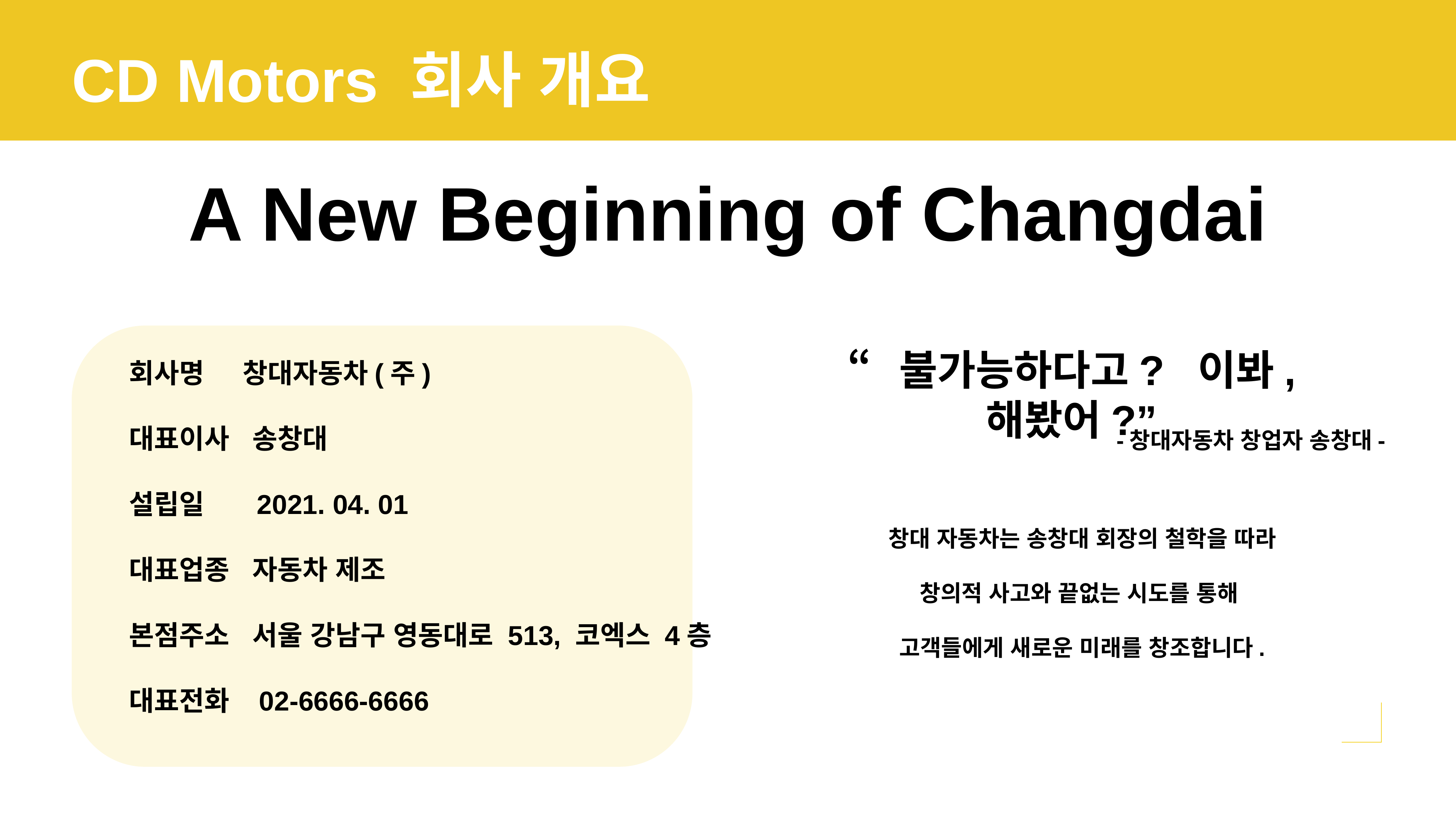

# CD Motors 회사 개요
A New Beginning of Changdai

“불가능하다고?  이봐, 해봤어?”
회사명     창대자동차(주)

대표이사   송창대

설립일      2021. 04. 01

대표업종   자동차 제조

본점주소   서울 강남구 영동대로 513, 코엑스 4층

대표전화   02-6666-6666
-창대자동차 창업자 송창대-
창대 자동차는 송창대 회장의 철학을 따라
창의적 사고와 끝없는 시도를 통해
고객들에게 새로운 미래를 창조합니다.